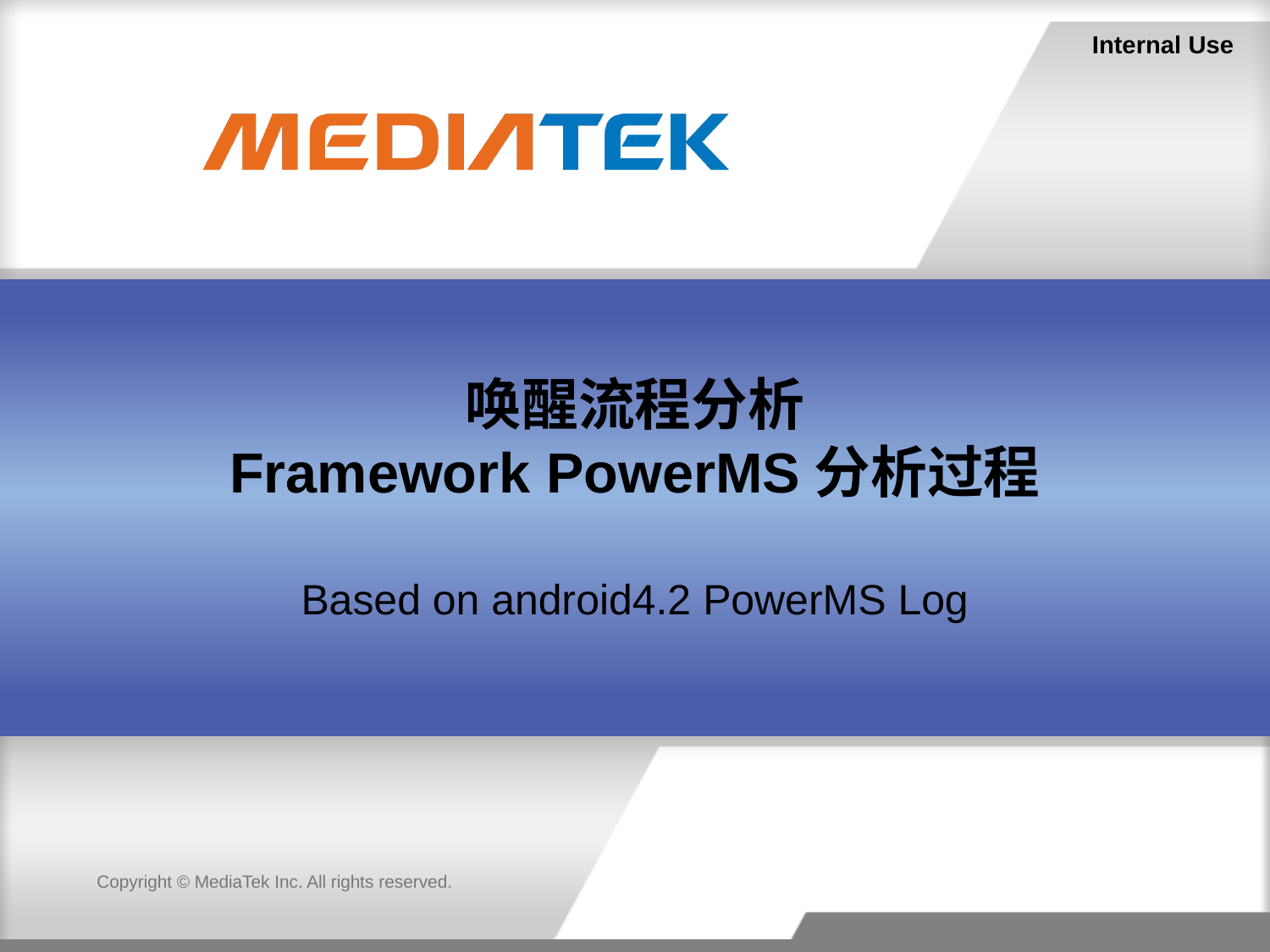

# 唤醒流程分析 Framework PowerMS分析过程
Based on android4.2 PowerMS Log